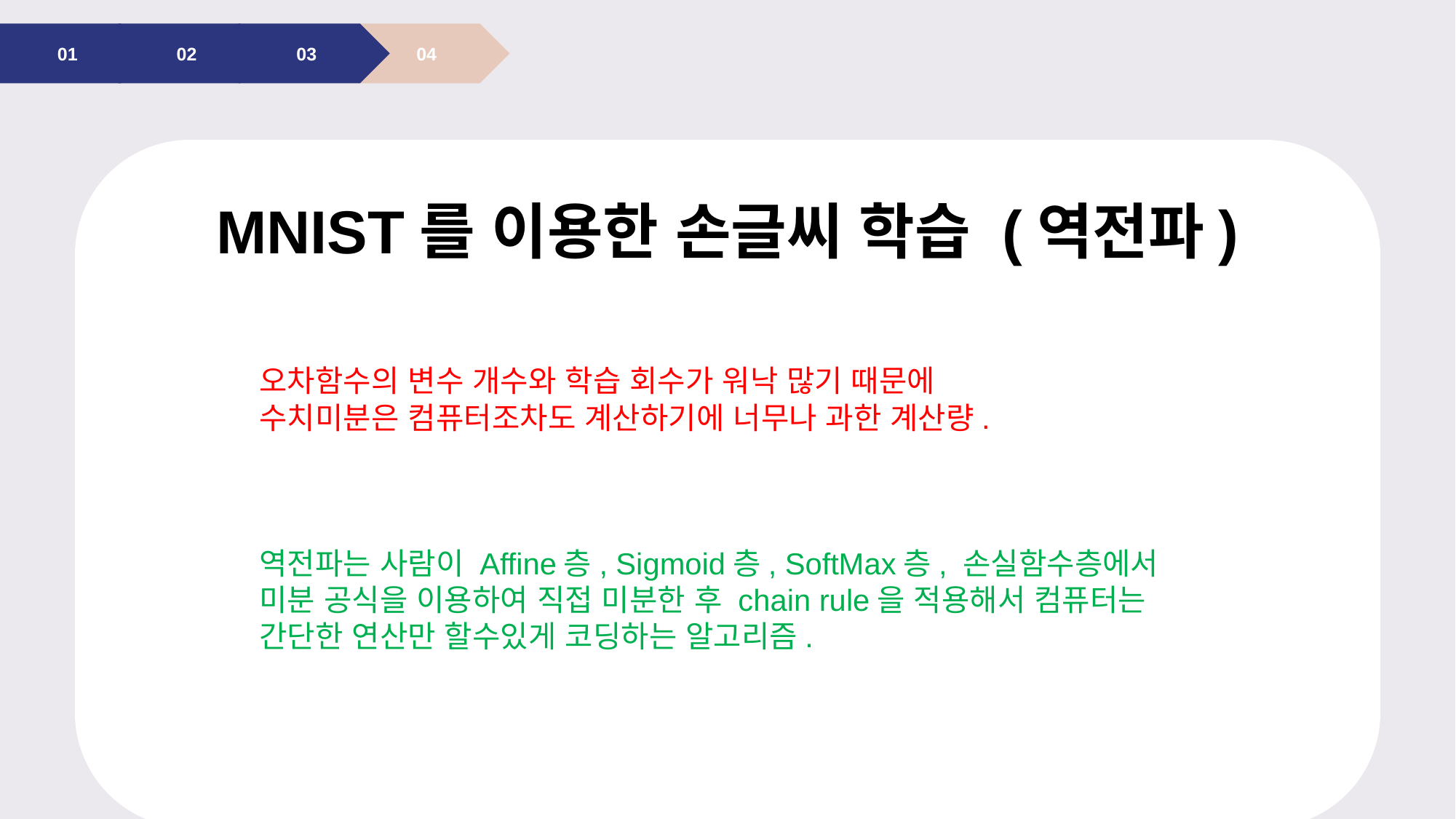

03
04
01
02

MNIST를 이용한 손글씨 학습 (역전파)
오차함수의 변수 개수와 학습 회수가 워낙 많기 때문에
수치미분은 컴퓨터조차도 계산하기에 너무나 과한 계산량.

역전파는 사람이 Affine층, Sigmoid층, SoftMax층, 손실함수층에서 미분 공식을 이용하여 직접 미분한 후 chain rule을 적용해서 컴퓨터는 간단한 연산만 할수있게 코딩하는 알고리즘.